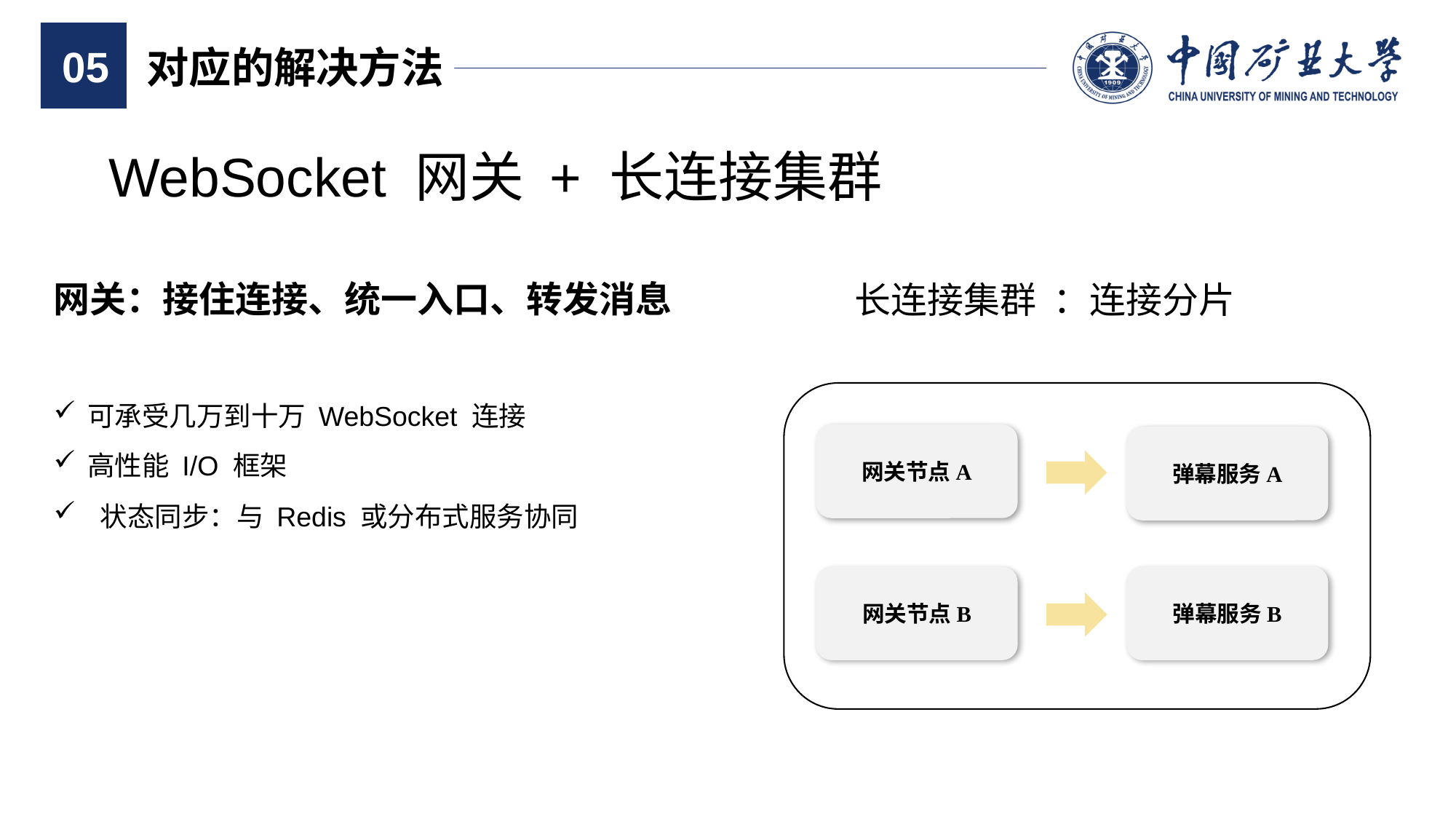

05
对应的解决方法
WebSocket 网关 + 长连接集群
网关：接住连接、统一入口、转发消息
：连接分片
长连接集群

可承受几万到十万 WebSocket 连接
网关节点A
弹幕服务A

高性能 I/O 框架
 状态同步：与 Redis 或分布式服务协同
网关节点B
弹幕服务B